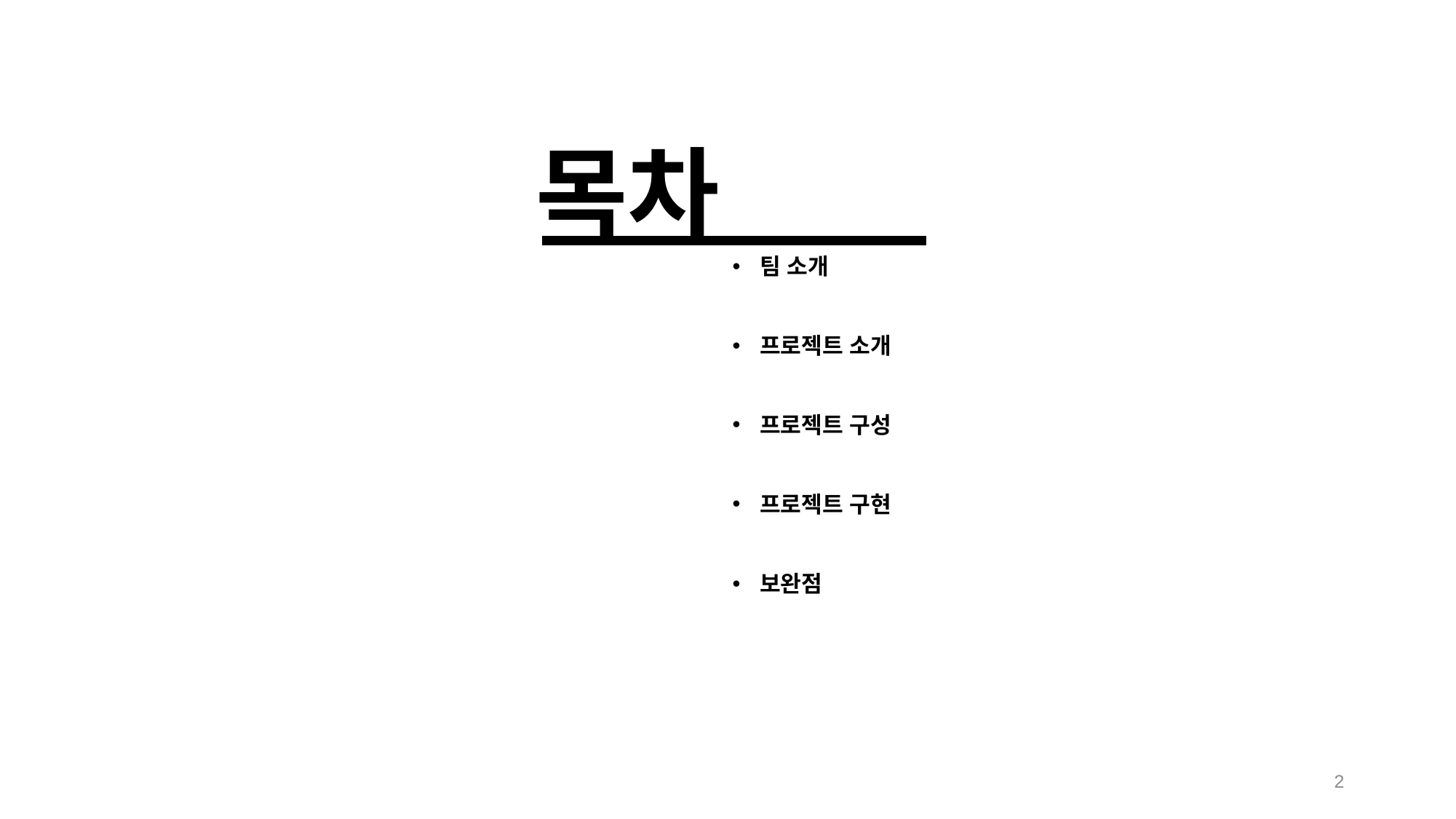

목차
팀 소개

프로젝트 소개

프로젝트 구성

프로젝트 구현

보완점

2